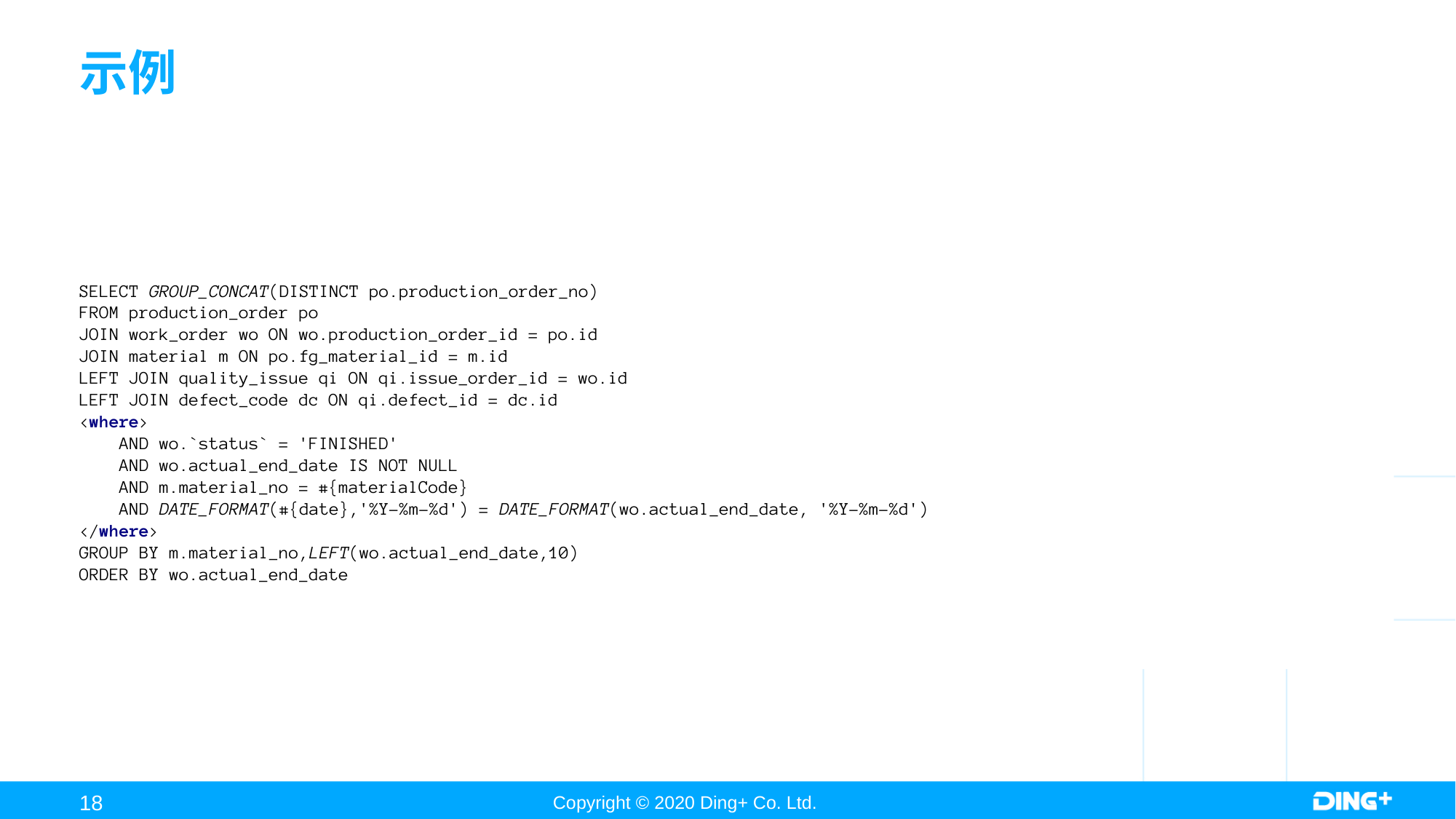

# 示例
SELECT GROUP_CONCAT(DISTINCT po.production_order_no)
FROM production_order po
JOIN work_order wo ON wo.production_order_id = po.id
JOIN material m ON po.fg_material_id = m.id
LEFT JOIN quality_issue qi ON qi.issue_order_id = wo.id
LEFT JOIN defect_code dc ON qi.defect_id = dc.id
<where>
    AND wo.`status` = 'FINISHED'
    AND wo.actual_end_date IS NOT NULL
    AND m.material_no = #{materialCode}
    AND DATE_FORMAT(#{date},'%Y-%m-%d') = DATE_FORMAT(wo.actual_end_date, '%Y-%m-%d')
</where>
GROUP BY m.material_no,LEFT(wo.actual_end_date,10)
ORDER BY wo.actual_end_date
18
Copyright © 2020 Ding+ Co. Ltd.